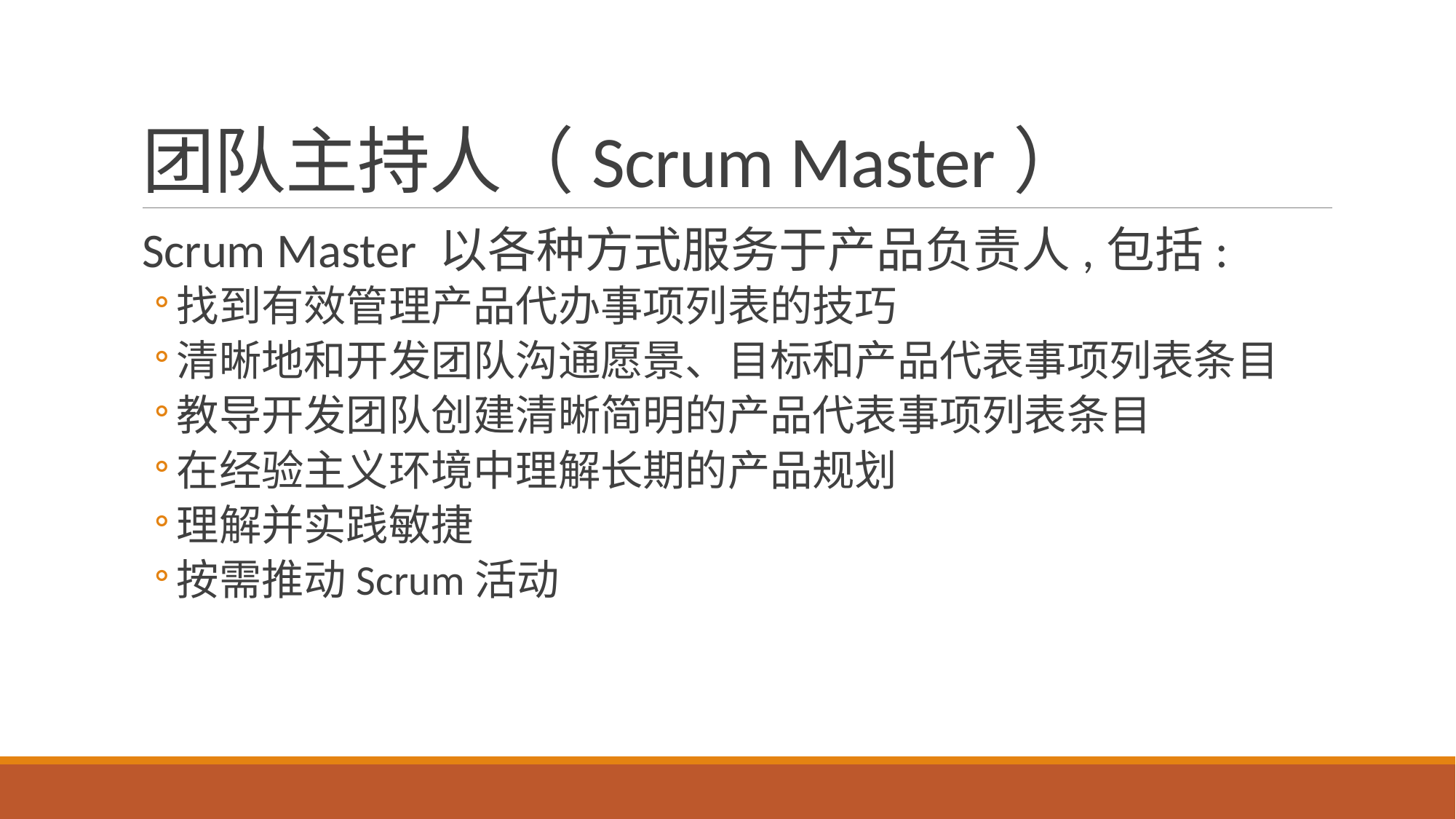

# 团队主持人（Scrum Master）
Scrum Master 以各种方式服务于产品负责人,包括:
找到有效管理产品代办事项列表的技巧
清晰地和开发团队沟通愿景、目标和产品代表事项列表条目
教导开发团队创建清晰简明的产品代表事项列表条目
在经验主义环境中理解长期的产品规划
理解并实践敏捷
按需推动Scrum活动